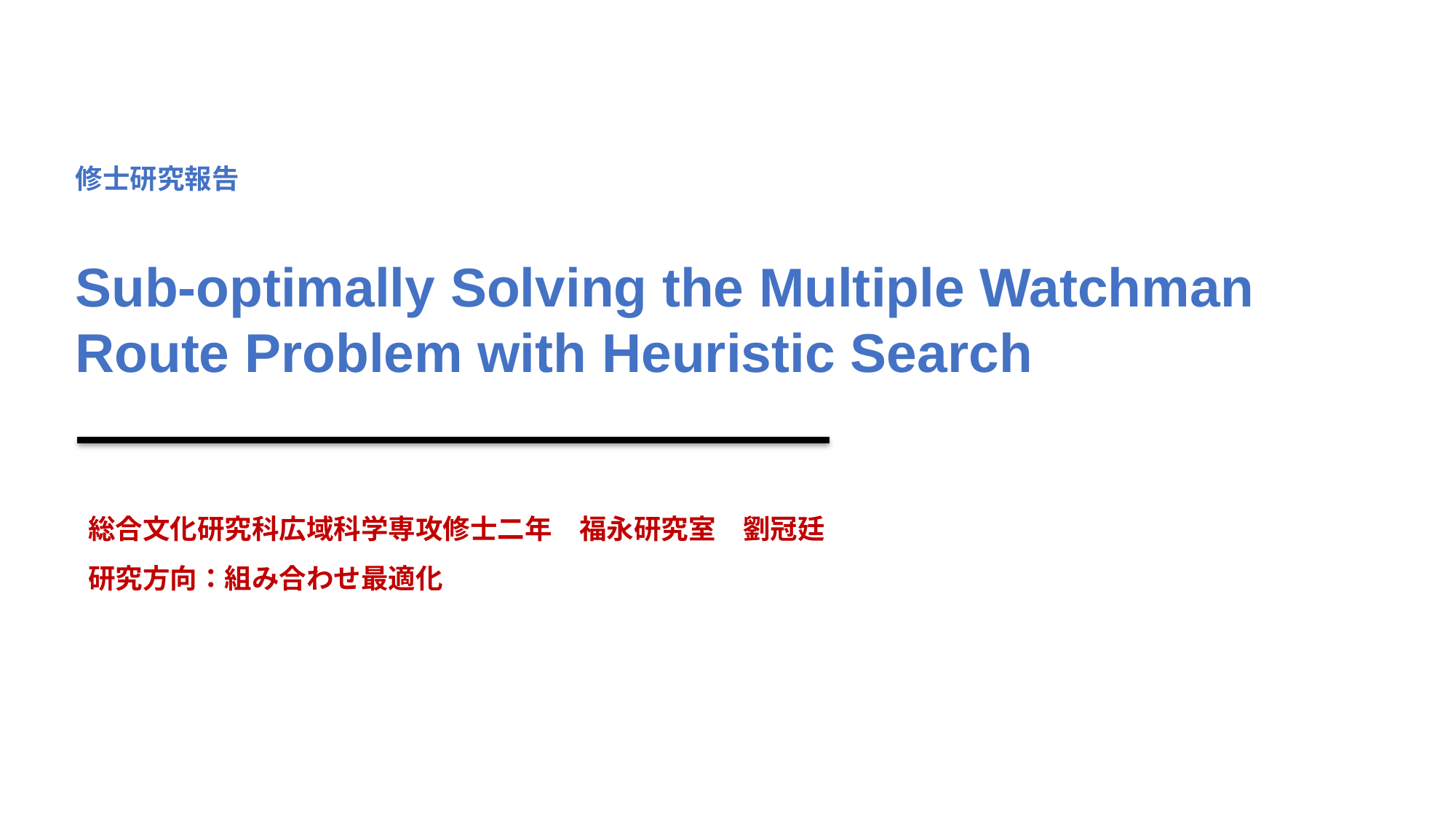

修士研究報告
Sub-optimally Solving the Multiple Watchman Route Problem with Heuristic Search
総合文化研究科広域科学専攻修士二年　福永研究室　劉冠廷
研究方向：組み合わせ最適化